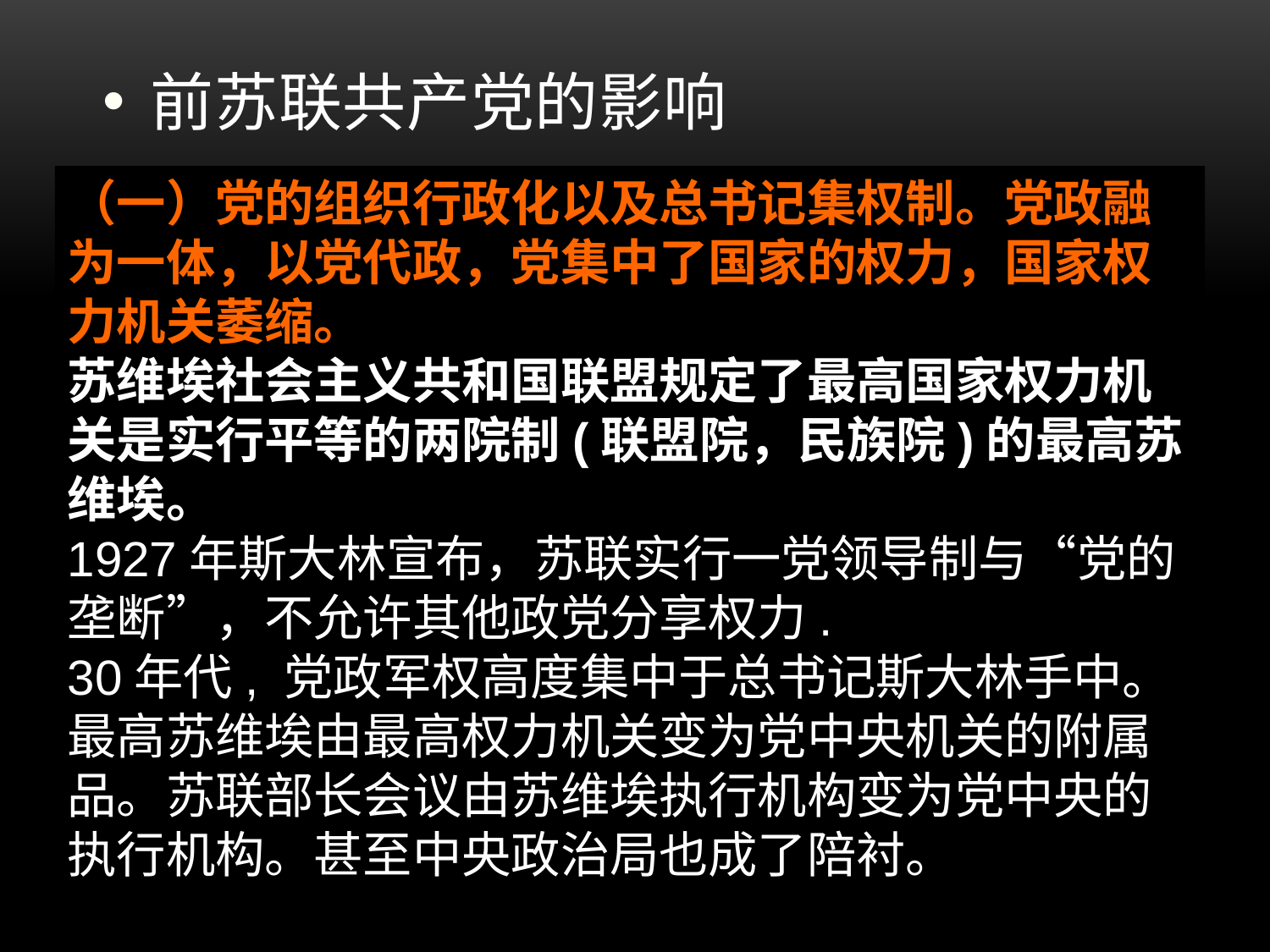

前苏联共产党的影响
（一）党的组织行政化以及总书记集权制。党政融为一体，以党代政，党集中了国家的权力，国家权力机关萎缩。
苏维埃社会主义共和国联盟规定了最高国家权力机关是实行平等的两院制(联盟院，民族院)的最高苏维埃。
1927年斯大林宣布，苏联实行一党领导制与“党的垄断”，不允许其他政党分享权力.
30年代, 党政军权高度集中于总书记斯大林手中。最高苏维埃由最高权力机关变为党中央机关的附属品。苏联部长会议由苏维埃执行机构变为党中央的执行机构。甚至中央政治局也成了陪衬。